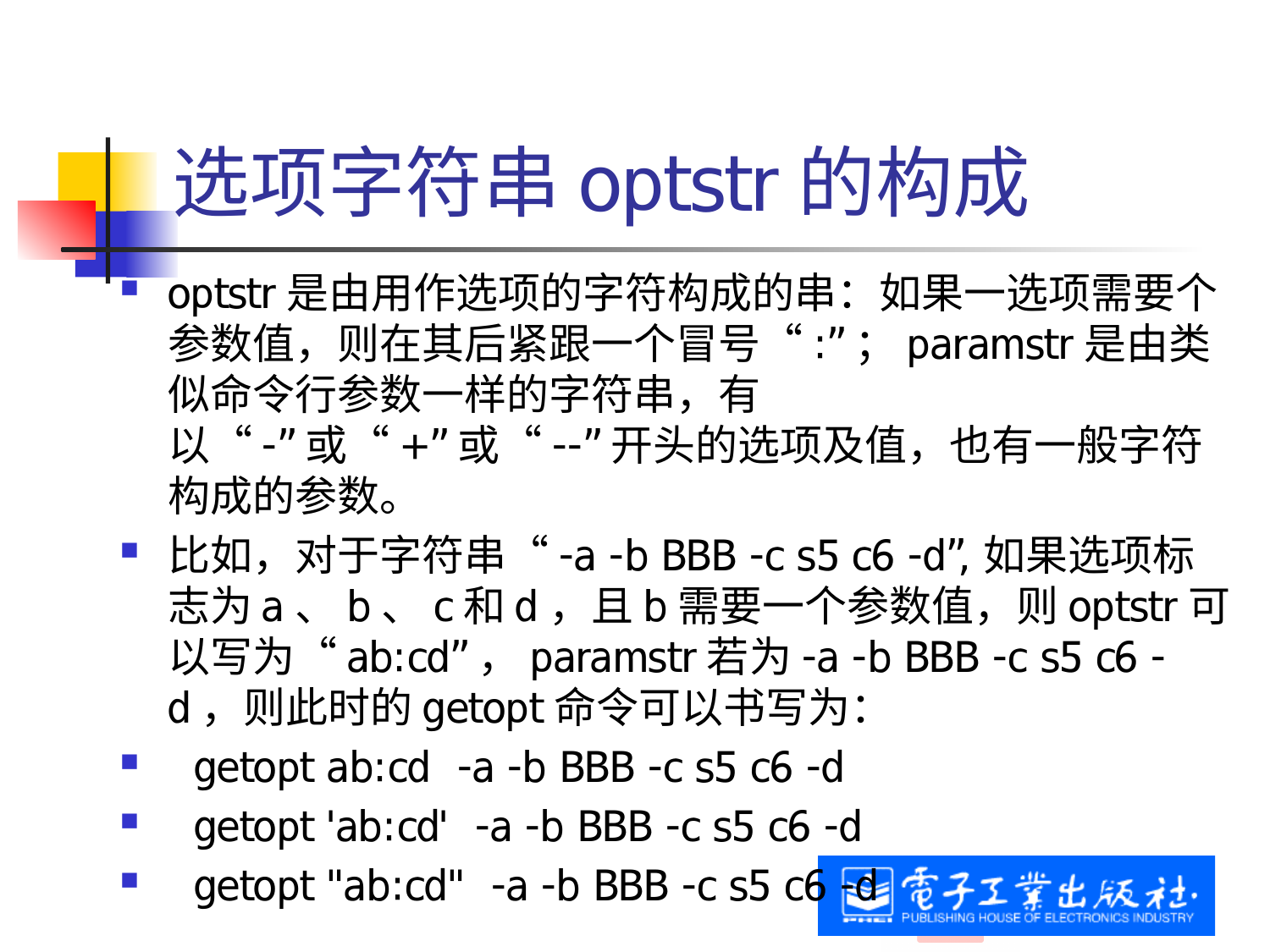

# 选项字符串optstr的构成
optstr是由用作选项的字符构成的串：如果一选项需要个参数值，则在其后紧跟一个冒号“:”；paramstr是由类似命令行参数一样的字符串，有以“-”或“+”或“--”开头的选项及值，也有一般字符构成的参数。
比如，对于字符串“-a -b BBB -c s5 c6 -d”,如果选项标志为a、b、c和d，且b需要一个参数值，则optstr可以写为“ab:cd”，paramstr若为-a -b BBB -c s5 c6 -d，则此时的getopt命令可以书写为：
  getopt ab:cd  -a -b BBB -c s5 c6 -d
  getopt 'ab:cd'  -a -b BBB -c s5 c6 -d
  getopt "ab:cd"  -a -b BBB -c s5 c6 -d